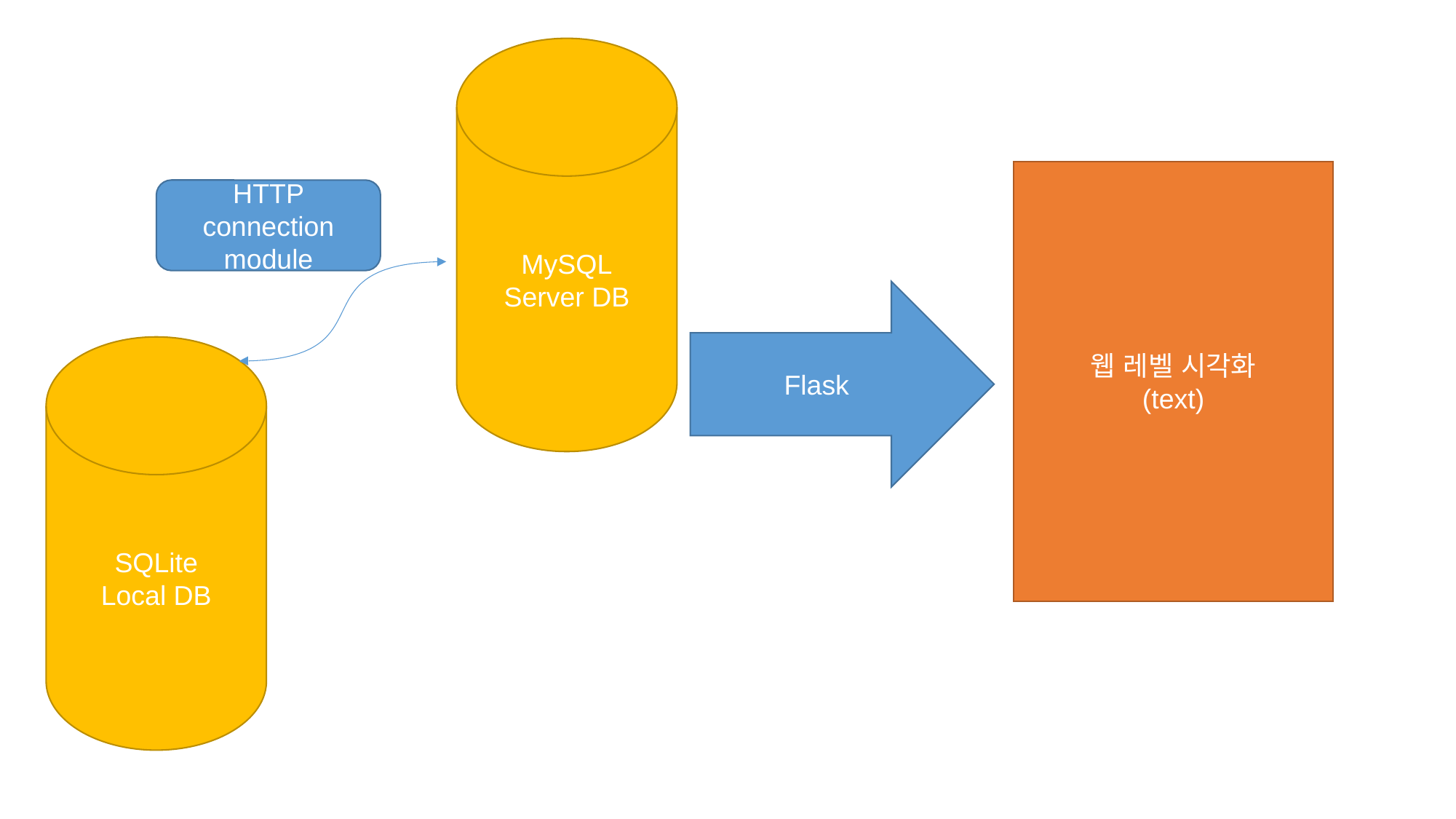

MySQL
Server DB
웹 레벨 시각화
(text)
HTTP connection module
Flask
SQLite
Local DB